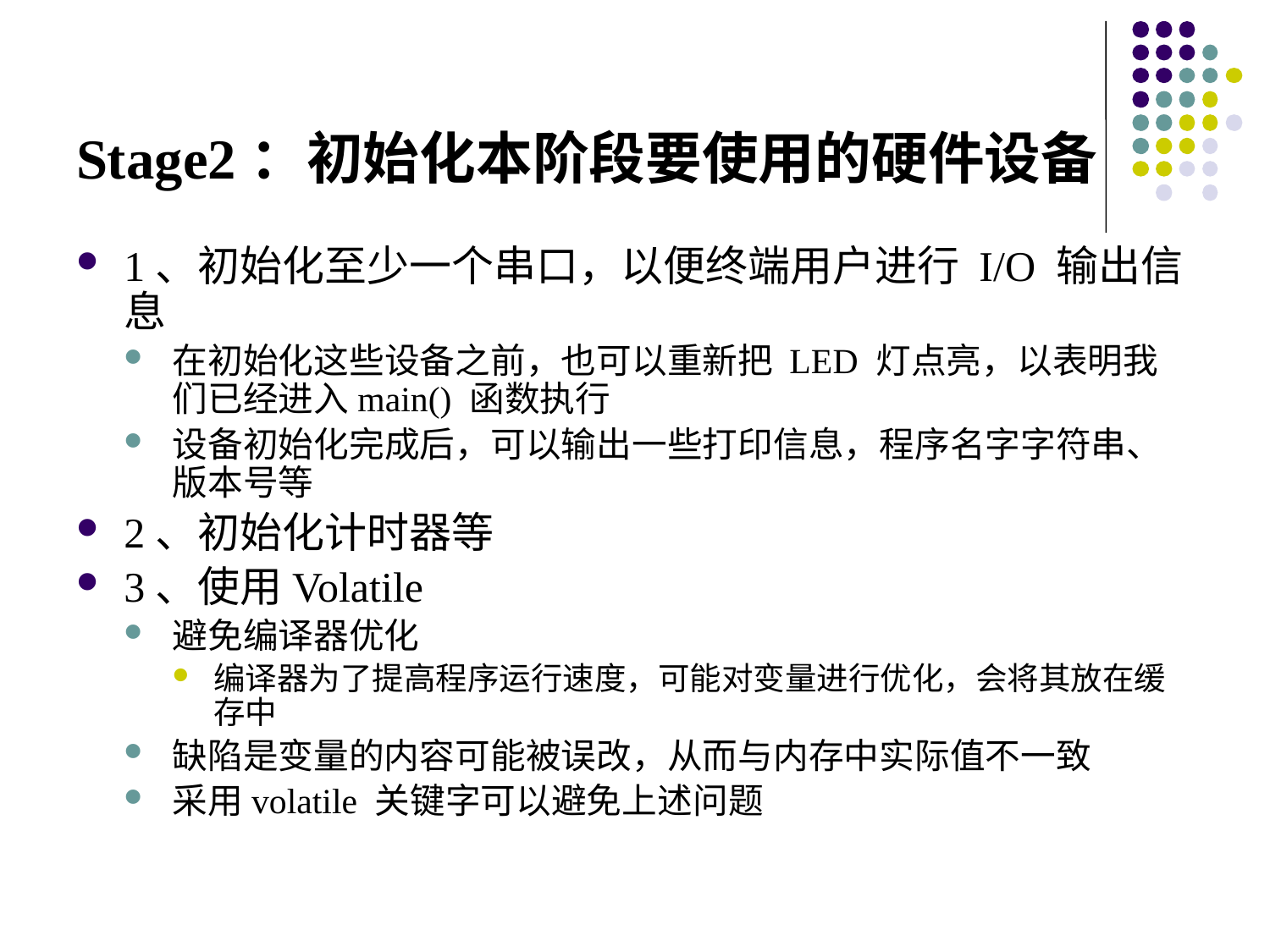

# Stage2：初始化本阶段要使用的硬件设备
1、初始化至少一个串口，以便终端用户进行 I/O 输出信息
在初始化这些设备之前，也可以重新把 LED 灯点亮，以表明我们已经进入main() 函数执行
设备初始化完成后，可以输出一些打印信息，程序名字字符串、版本号等
2、初始化计时器等
3、使用Volatile
避免编译器优化
编译器为了提高程序运行速度，可能对变量进行优化，会将其放在缓存中
缺陷是变量的内容可能被误改，从而与内存中实际值不一致
采用volatile 关键字可以避免上述问题